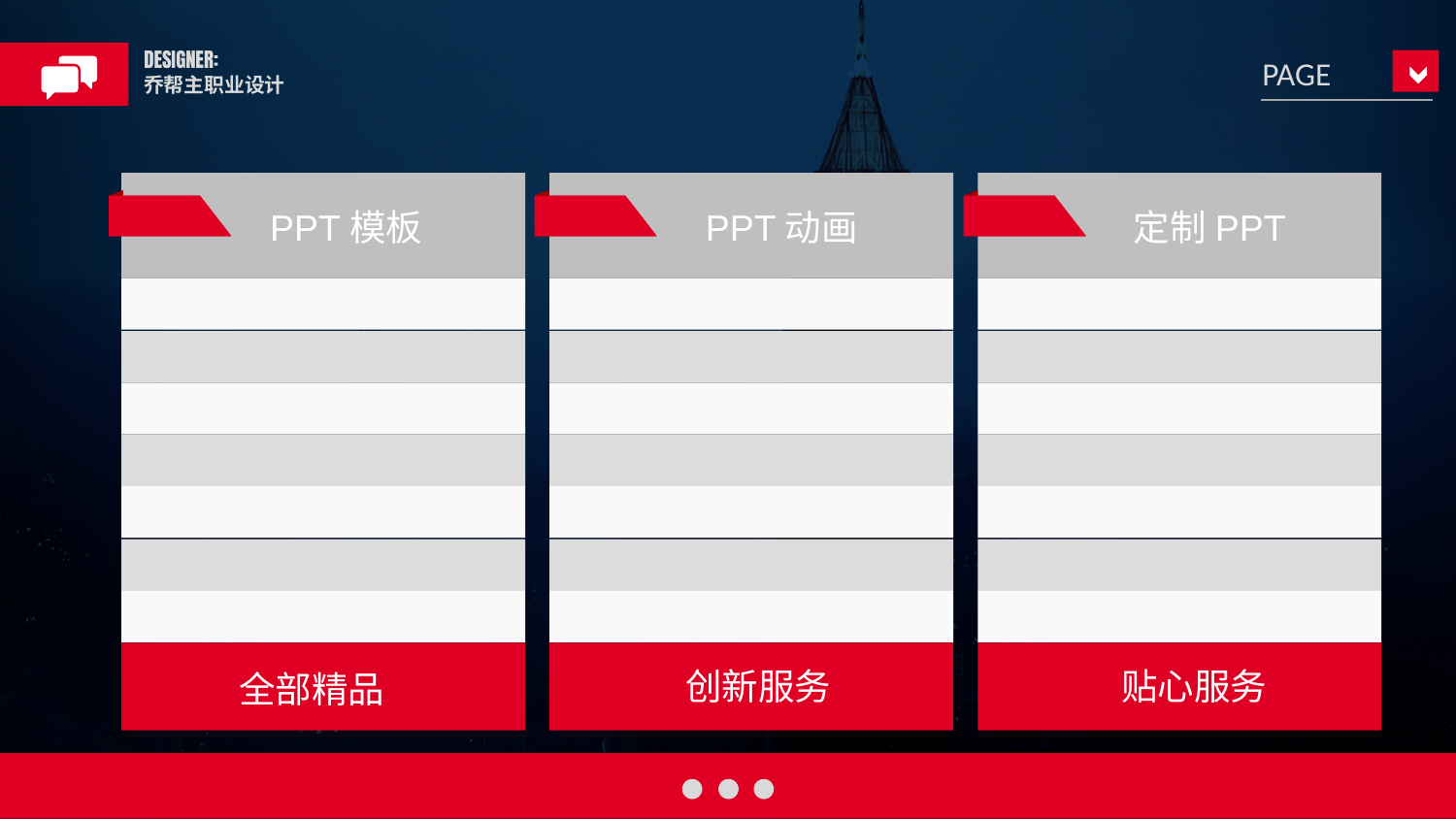

DESIGNER:
乔帮主职业设计
13

PPT模板

PPT动画

定制PPT

全部精品

创新服务

贴心服务